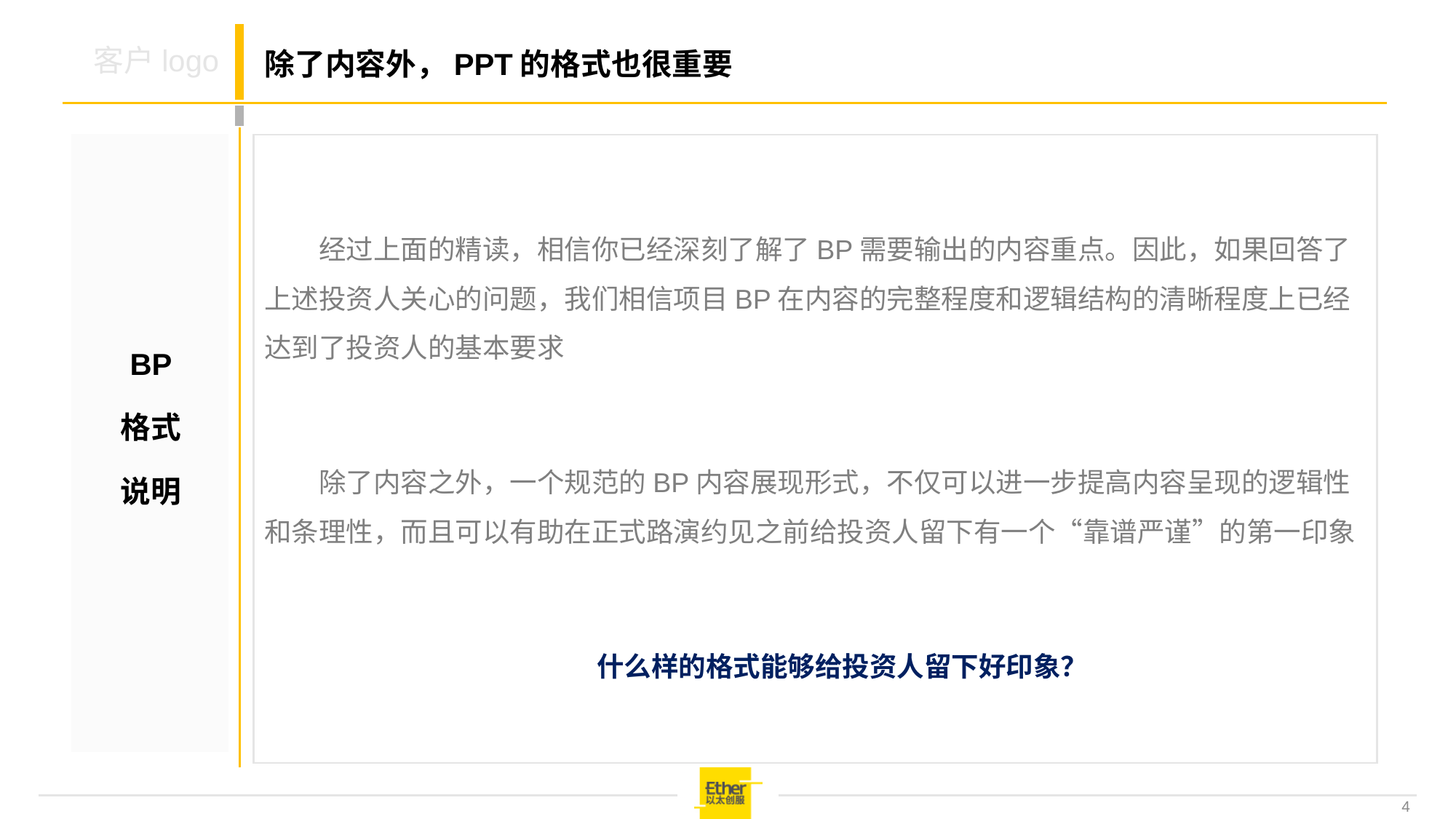

# 除了内容外，PPT的格式也很重要
经过上面的精读，相信你已经深刻了解了BP需要输出的内容重点。因此，如果回答了上述投资人关心的问题，我们相信项目BP在内容的完整程度和逻辑结构的清晰程度上已经达到了投资人的基本要求

除了内容之外，一个规范的BP内容展现形式，不仅可以进一步提高内容呈现的逻辑性和条理性，而且可以有助在正式路演约见之前给投资人留下有一个“靠谱严谨”的第一印象

什么样的格式能够给投资人留下好印象？
BP
格式
说明
4